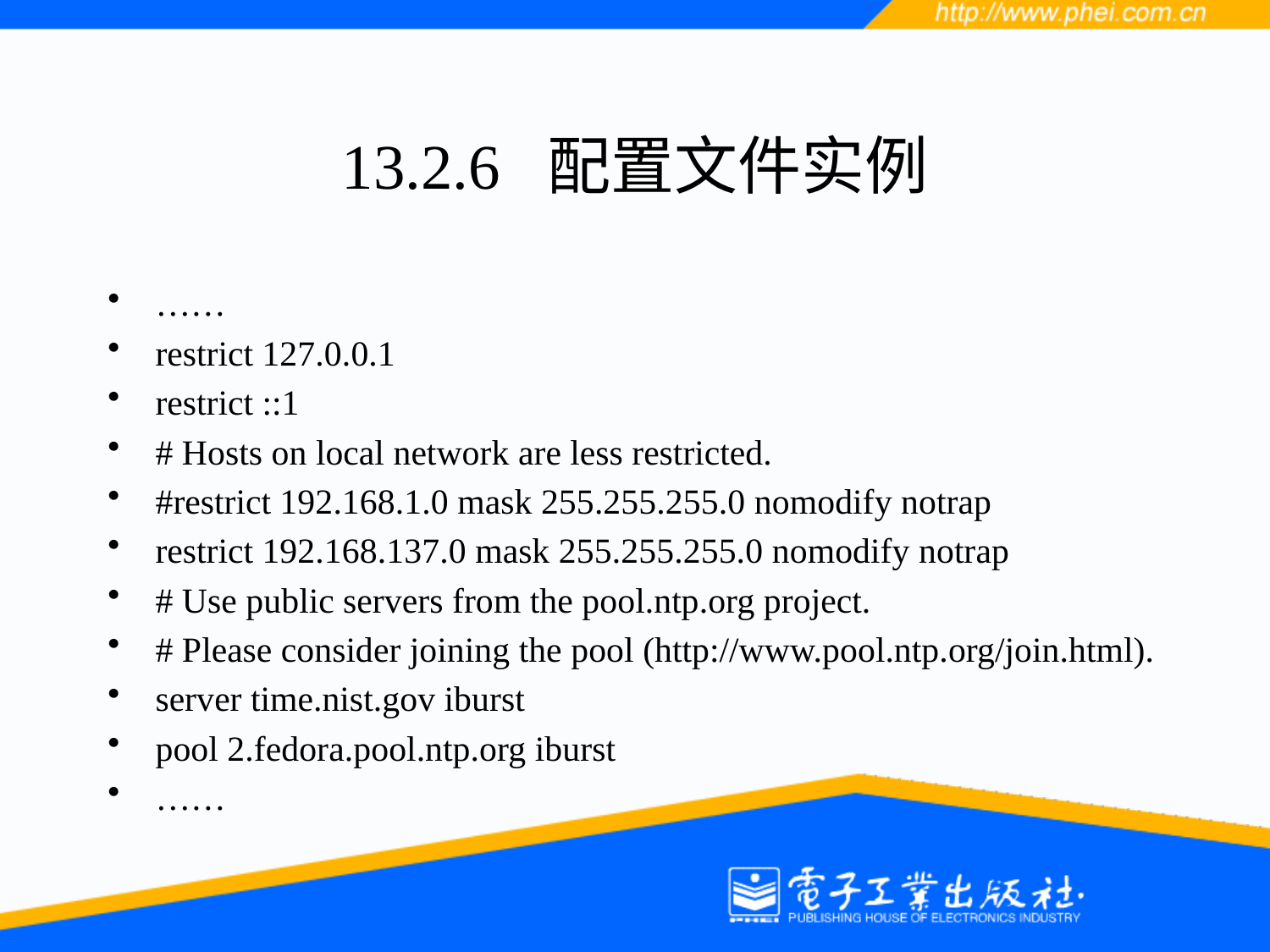

# 13.2.6  配置文件实例
……
restrict 127.0.0.1
restrict ::1
# Hosts on local network are less restricted.
#restrict 192.168.1.0 mask 255.255.255.0 nomodify notrap
restrict 192.168.137.0 mask 255.255.255.0 nomodify notrap
# Use public servers from the pool.ntp.org project.
# Please consider joining the pool (http://www.pool.ntp.org/join.html).
server time.nist.gov iburst
pool 2.fedora.pool.ntp.org iburst
……